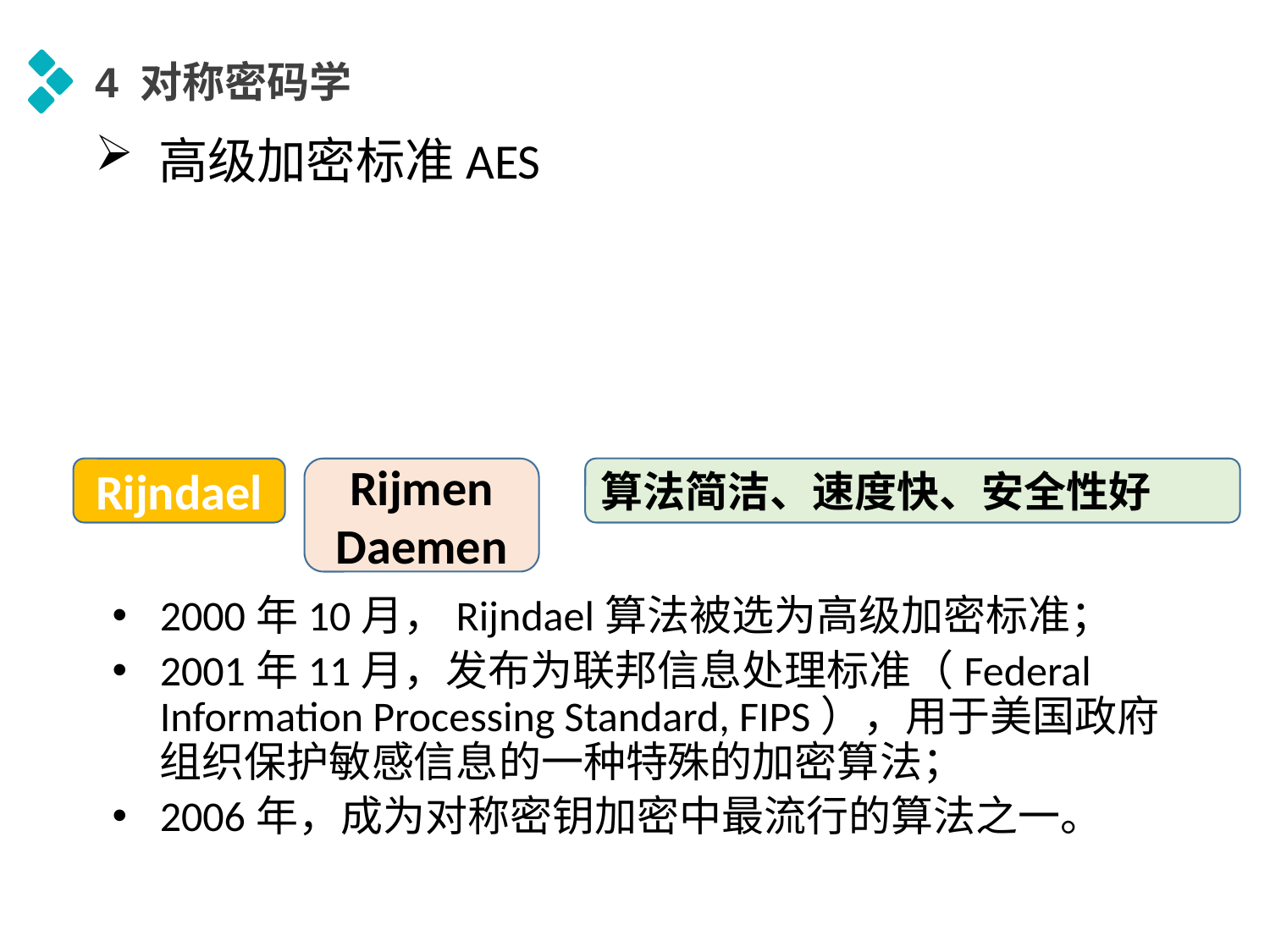

4 对称密码学

高级加密标准AES
Rijndael
Rijmen
Daemen
算法简洁、速度快、安全性好
2000年10月，Rijndael算法被选为高级加密标准；
2001年11月，发布为联邦信息处理标准（Federal Information Processing Standard, FIPS），用于美国政府组织保护敏感信息的一种特殊的加密算法；
2006年，成为对称密钥加密中最流行的算法之一。